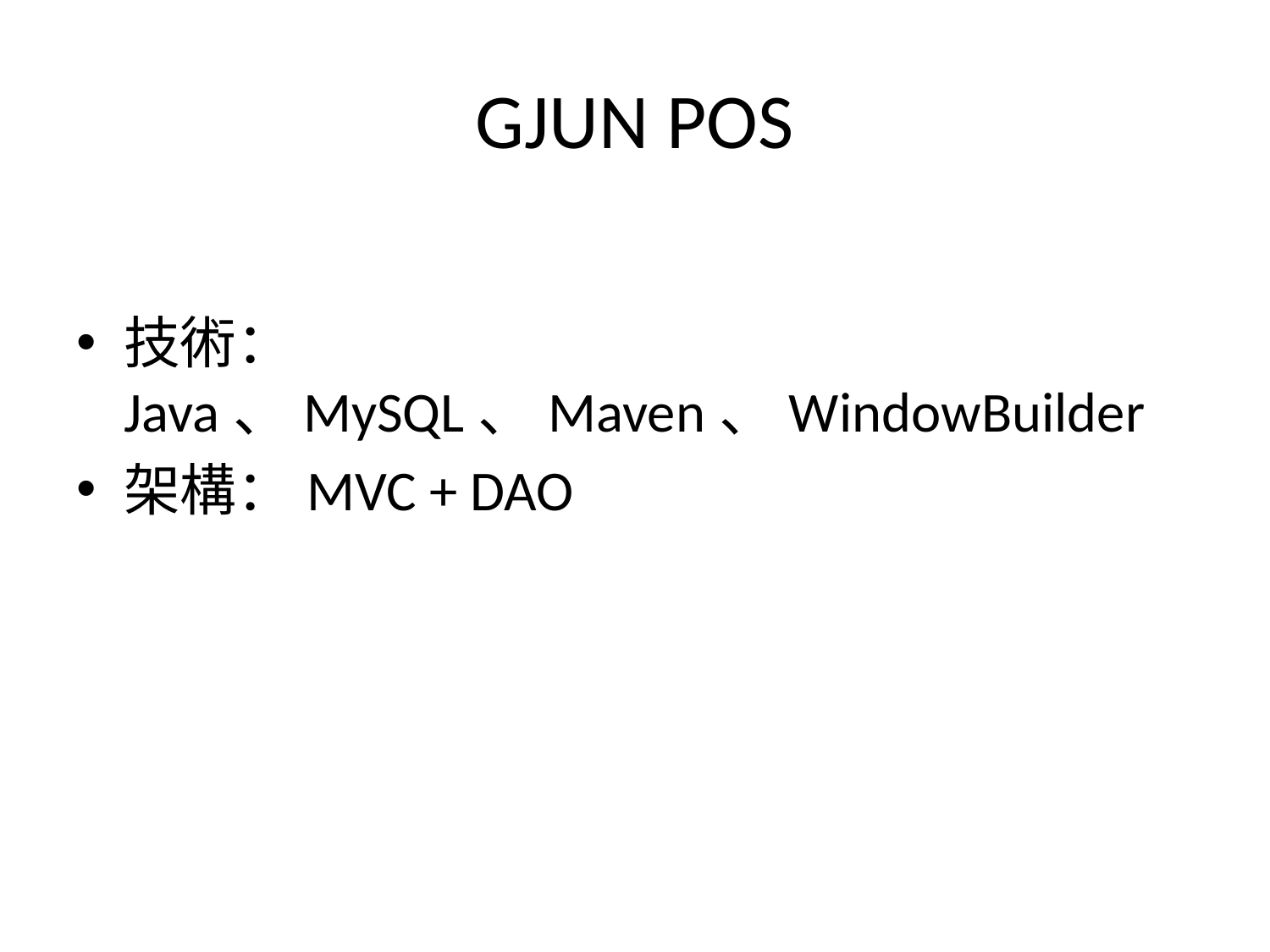

# GJUN POS

技術：Java、MySQL、Maven、WindowBuilder
架構：MVC + DAO